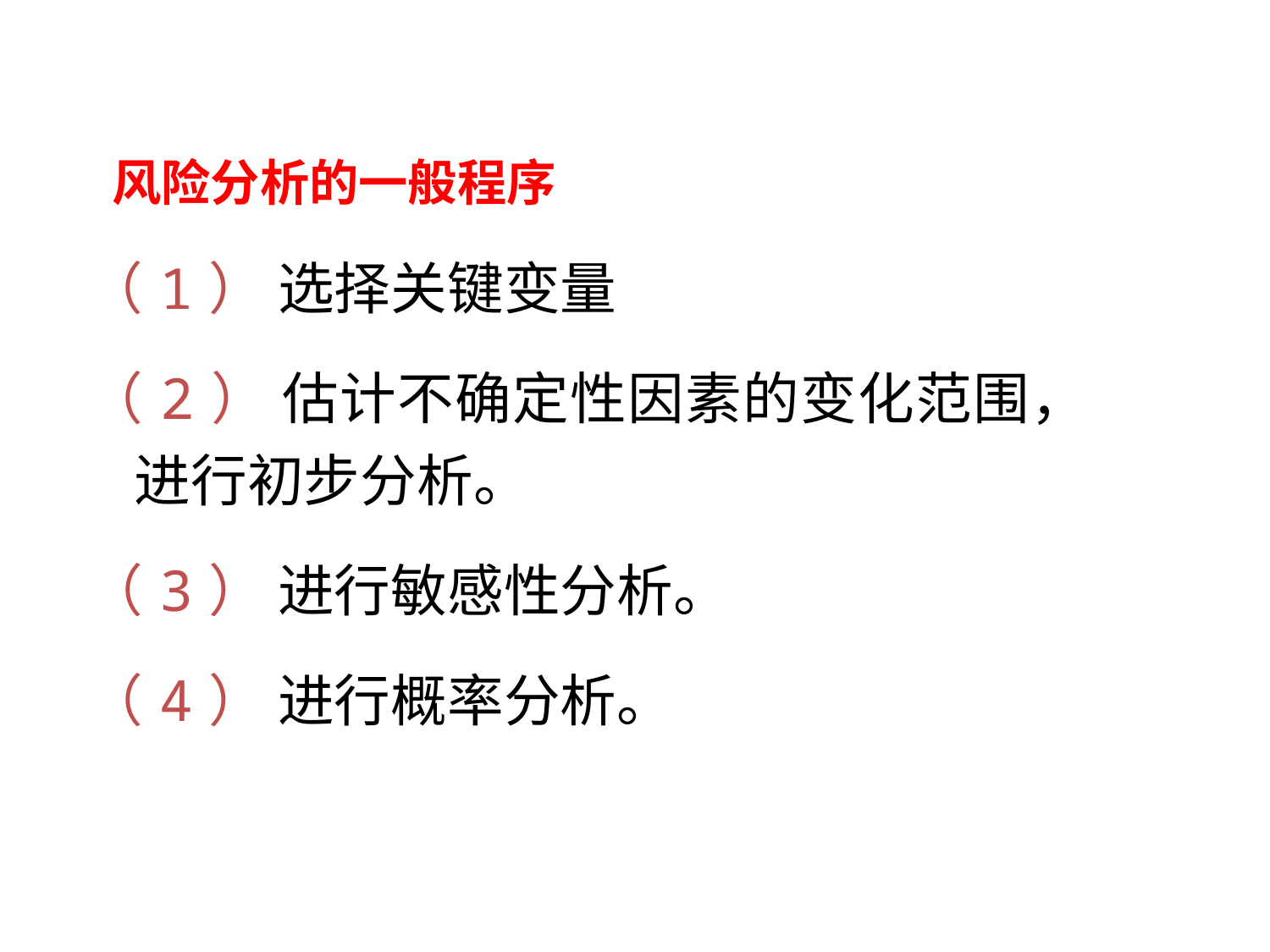

# 风险分析的一般程序
（1） 选择关键变量
（2） 估计不确定性因素的变化范围，进行初步分析。
（3） 进行敏感性分析。
（4） 进行概率分析。